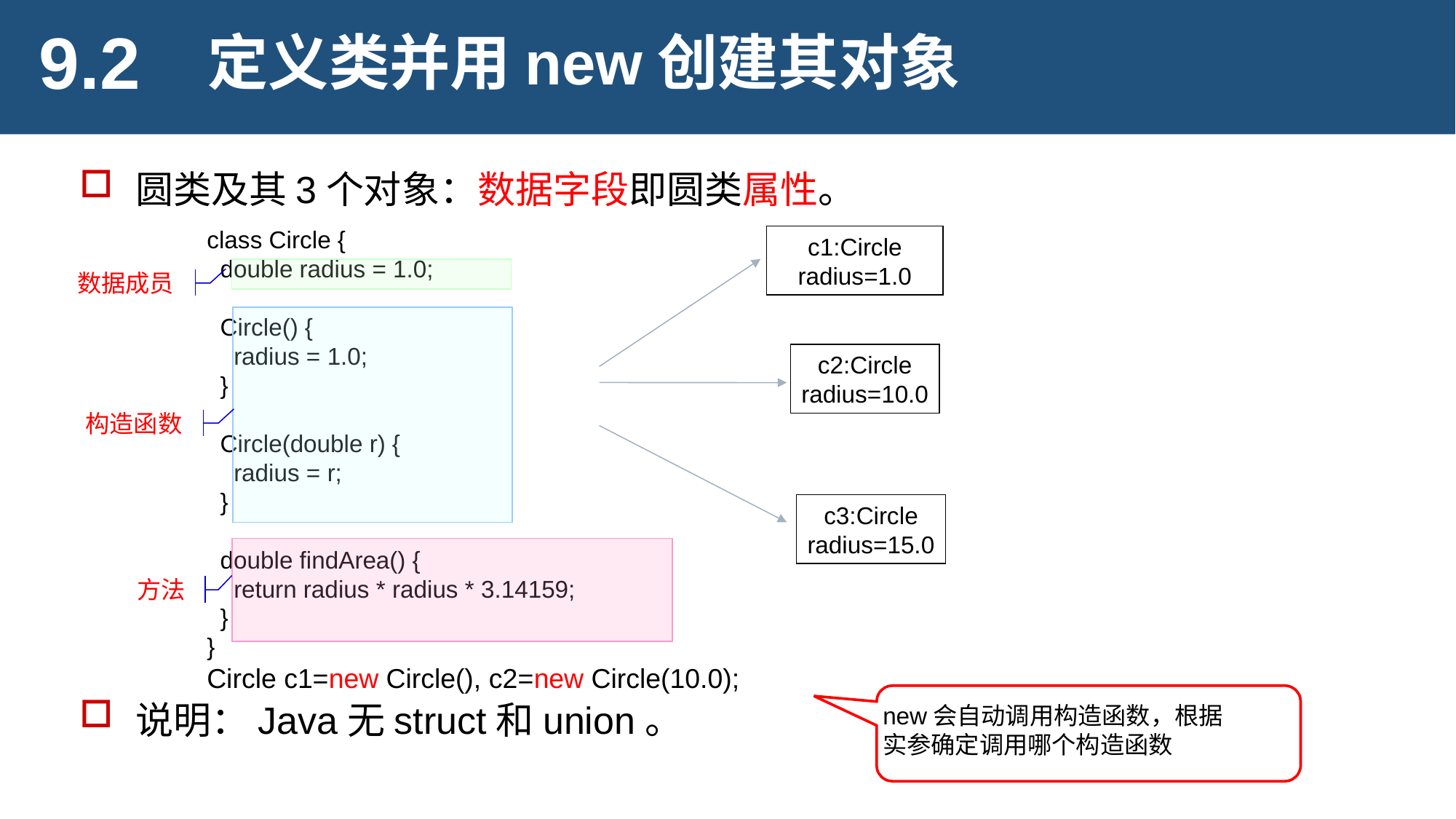

9.2
定义类并用new创建其对象
圆类及其3个对象：数据字段即圆类属性。

说明：Java无struct和union。
class Circle {
  double radius = 1.0;

  Circle() {
    radius = 1.0;
  }

  Circle(double r) {
    radius = r;
  }

  double findArea() {
    return radius * radius * 3.14159;
  }
}
Circle c1=new Circle(), c2=new Circle(10.0);
c1:Circle
radius=1.0

c2:Circle
radius=10.0

c3:Circle
radius=15.0

方法
数据成员
构造函数

new会自动调用构造函数，根据
实参确定调用哪个构造函数